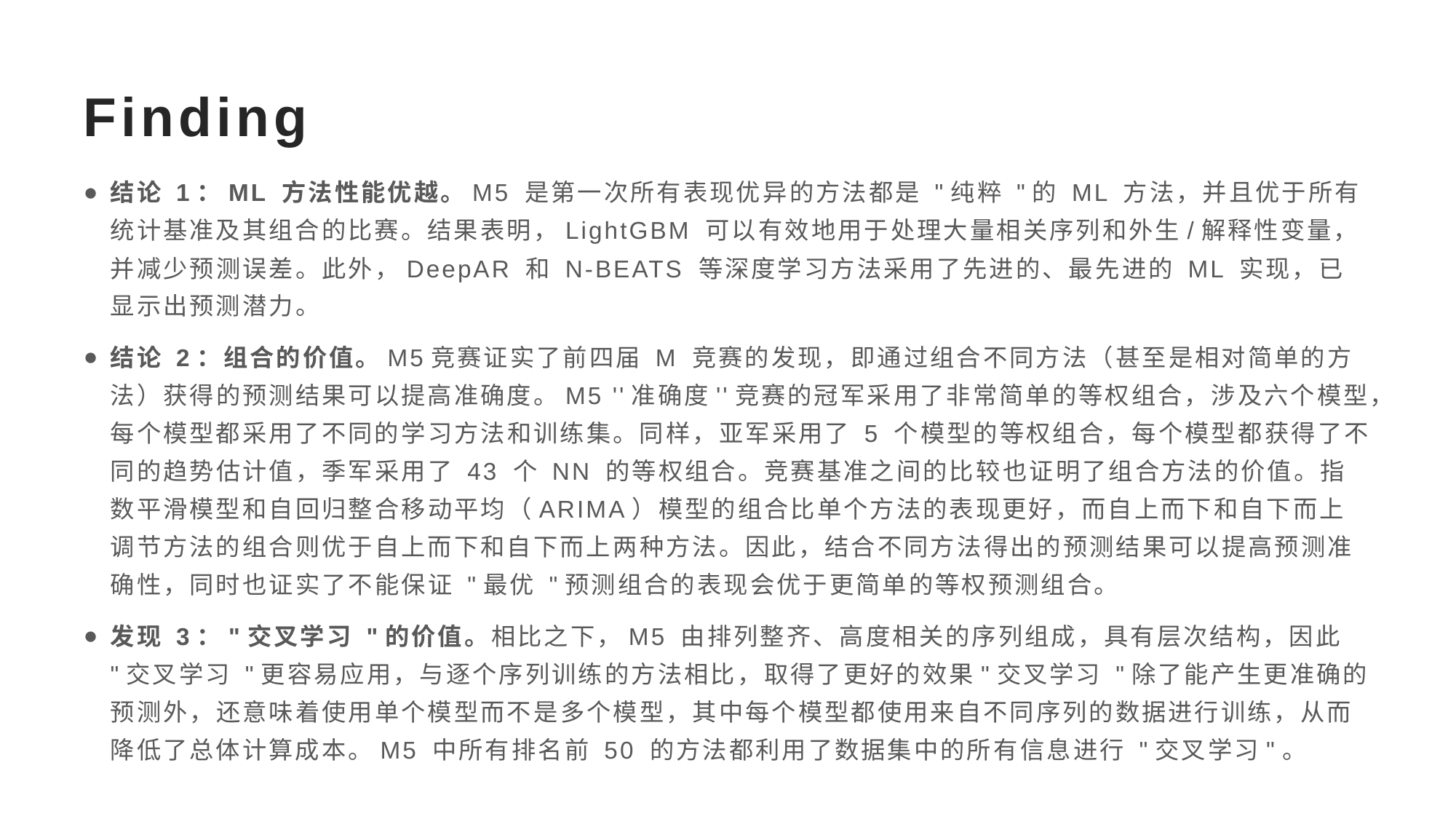

# Finding
结论 1：ML 方法性能优越。M5 是第一次所有表现优异的方法都是 "纯粹 "的 ML 方法，并且优于所有统计基准及其组合的比赛。结果表明，LightGBM 可以有效地用于处理大量相关序列和外生/解释性变量，并减少预测误差。此外，DeepAR 和 N-BEATS 等深度学习方法采用了先进的、最先进的 ML 实现，已显示出预测潜力。
结论 2：组合的价值。M5竞赛证实了前四届 M 竞赛的发现，即通过组合不同方法（甚至是相对简单的方法）获得的预测结果可以提高准确度。M5 ''准确度''竞赛的冠军采用了非常简单的等权组合，涉及六个模型，每个模型都采用了不同的学习方法和训练集。同样，亚军采用了 5 个模型的等权组合，每个模型都获得了不同的趋势估计值，季军采用了 43 个 NN 的等权组合。竞赛基准之间的比较也证明了组合方法的价值。指数平滑模型和自回归整合移动平均（ARIMA）模型的组合比单个方法的表现更好，而自上而下和自下而上调节方法的组合则优于自上而下和自下而上两种方法。因此，结合不同方法得出的预测结果可以提高预测准确性，同时也证实了不能保证 "最优 "预测组合的表现会优于更简单的等权预测组合。
发现 3："交叉学习 "的价值。相比之下，M5 由排列整齐、高度相关的序列组成，具有层次结构，因此 "交叉学习 "更容易应用，与逐个序列训练的方法相比，取得了更好的效果"交叉学习 "除了能产生更准确的预测外，还意味着使用单个模型而不是多个模型，其中每个模型都使用来自不同序列的数据进行训练，从而降低了总体计算成本。M5 中所有排名前 50 的方法都利用了数据集中的所有信息进行 "交叉学习"。